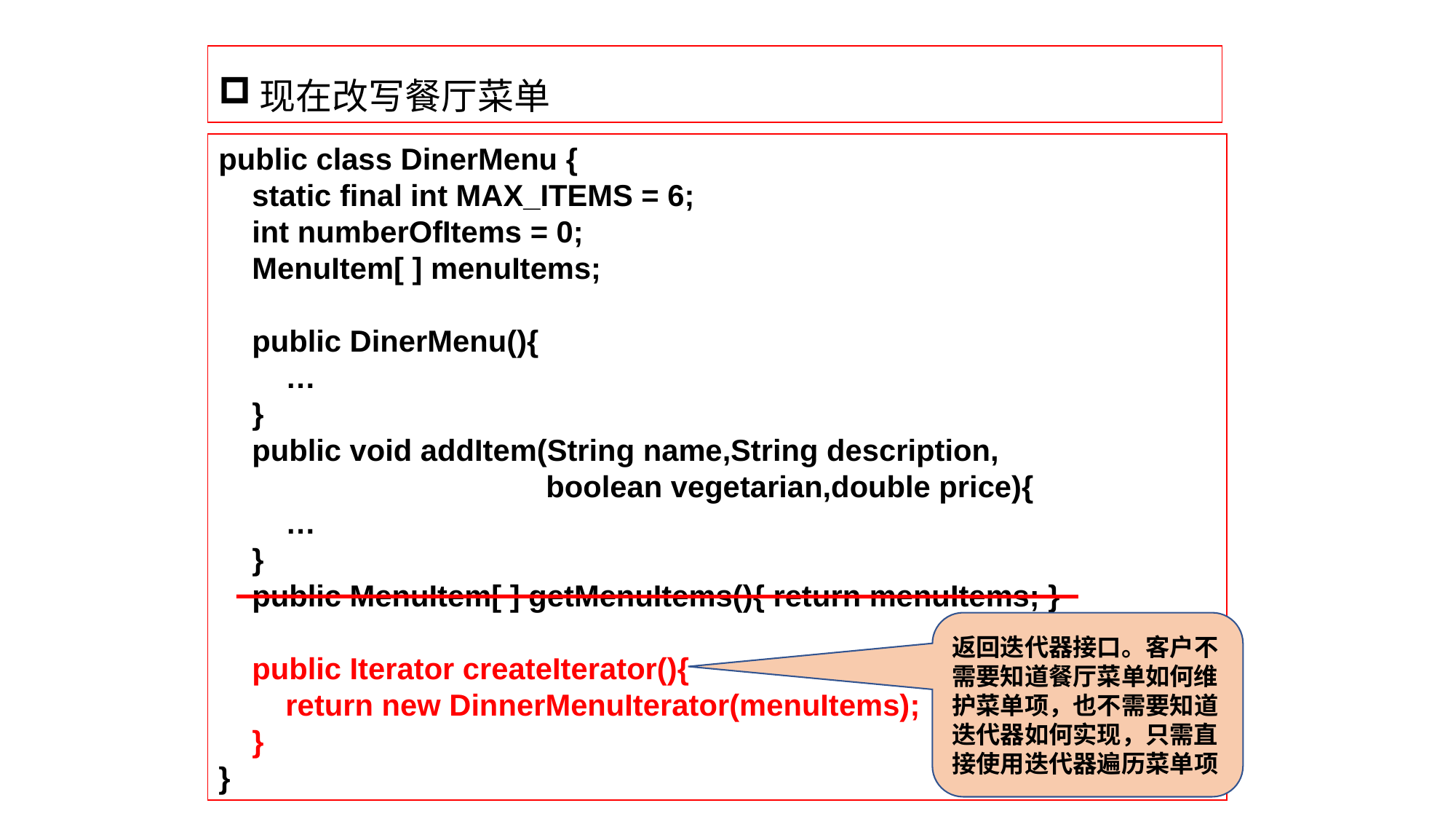

现在改写餐厅菜单
public class DinerMenu {
    static final int MAX_ITEMS = 6;
    int numberOfItems = 0;
    MenuItem[ ] menuItems;

    public DinerMenu(){
        …
    }
    public void addItem(String name,String description,
	 		boolean vegetarian,double price){
        …
    }
    public MenuItem[ ] getMenuItems(){ return menuItems; }

    public Iterator createIterator(){
        return new DinnerMenuIterator(menuItems);
    }
}
返回迭代器接口。客户不需要知道餐厅菜单如何维护菜单项，也不需要知道迭代器如何实现，只需直接使用迭代器遍历菜单项
191